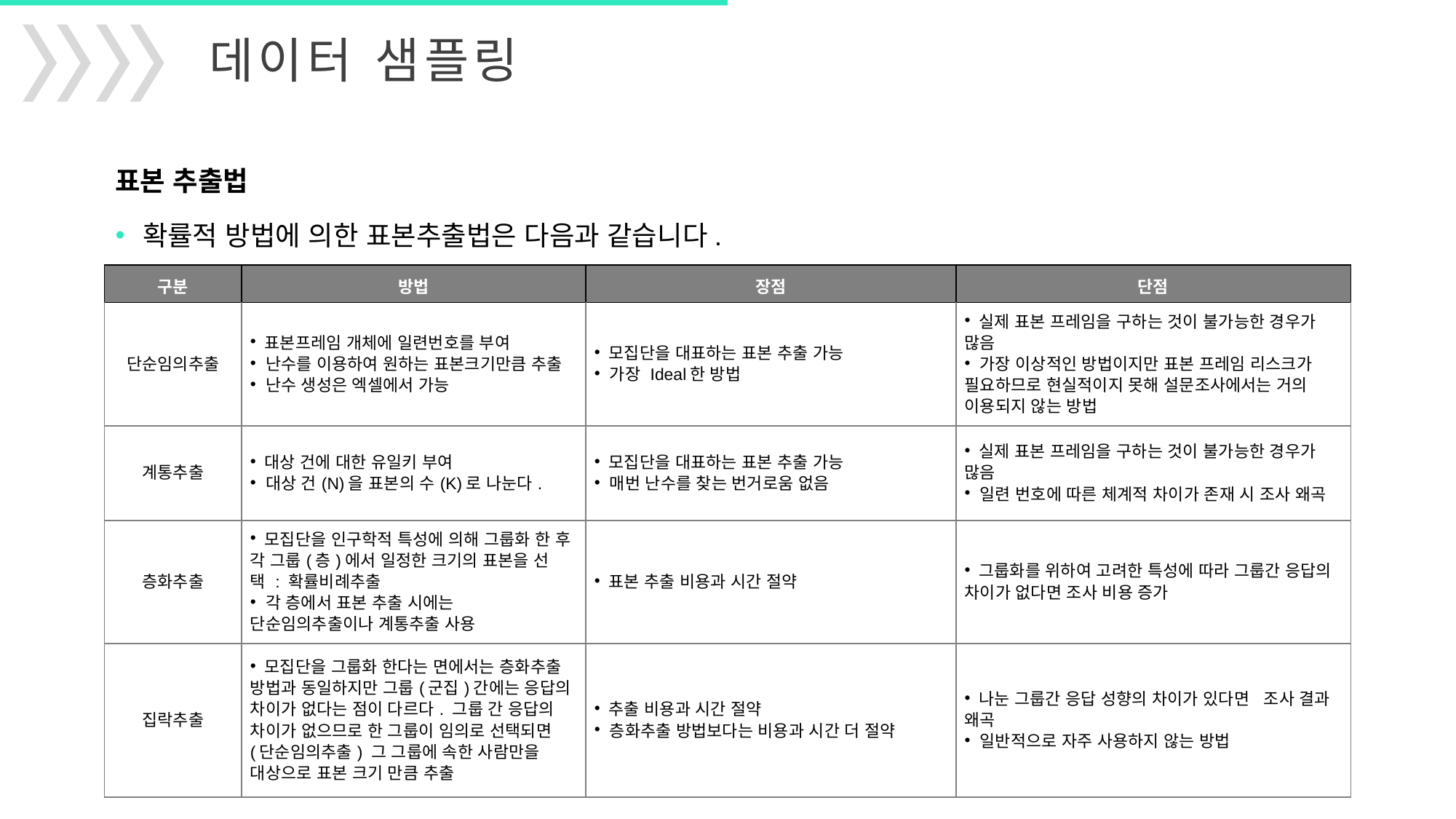

데이터 샘플링

표본 추출법
확률적 방법에 의한 표본추출법은 다음과 같습니다.
| 구분 | 방법 | 장점 | 단점 |
| --- | --- | --- | --- |
| 단순임의추출 | 표본프레임 개체에 일련번호를 부여 난수를 이용하여 원하는 표본크기만큼 추출 난수 생성은 엑셀에서 가능 | 모집단을 대표하는 표본 추출 가능 가장 Ideal한 방법 | 실제 표본 프레임을 구하는 것이 불가능한 경우가 많음 가장 이상적인 방법이지만 표본 프레임 리스크가 필요하므로 현실적이지 못해 설문조사에서는 거의 이용되지 않는 방법 |
| 계통추출 | 대상 건에 대한 유일키 부여 대상 건(N)을 표본의 수(K)로 나눈다. | 모집단을 대표하는 표본 추출 가능 매번 난수를 찾는 번거로움 없음 | 실제 표본 프레임을 구하는 것이 불가능한 경우가 많음 일련 번호에 따른 체계적 차이가 존재 시 조사 왜곡 |
| 층화추출 | 모집단을 인구학적 특성에 의해 그룹화 한 후 각 그룹(층)에서 일정한 크기의 표본을 선택 : 확률비례추출 각 층에서 표본 추출 시에는 단순임의추출이나 계통추출 사용 | 표본 추출 비용과 시간 절약 | 그룹화를 위하여 고려한 특성에 따라 그룹간 응답의 차이가 없다면 조사 비용 증가 |
| 집락추출 | 모집단을 그룹화 한다는 면에서는 층화추출 방법과 동일하지만 그룹(군집)간에는 응답의 차이가 없다는 점이 다르다. 그룹 간 응답의 차이가 없으므로 한 그룹이 임의로 선택되면(단순임의추출) 그 그룹에 속한 사람만을 대상으로 표본 크기 만큼 추출 | 추출 비용과 시간 절약 층화추출 방법보다는 비용과 시간 더 절약 | 나눈 그룹간 응답 성향의 차이가 있다면 조사 결과 왜곡 일반적으로 자주 사용하지 않는 방법 |